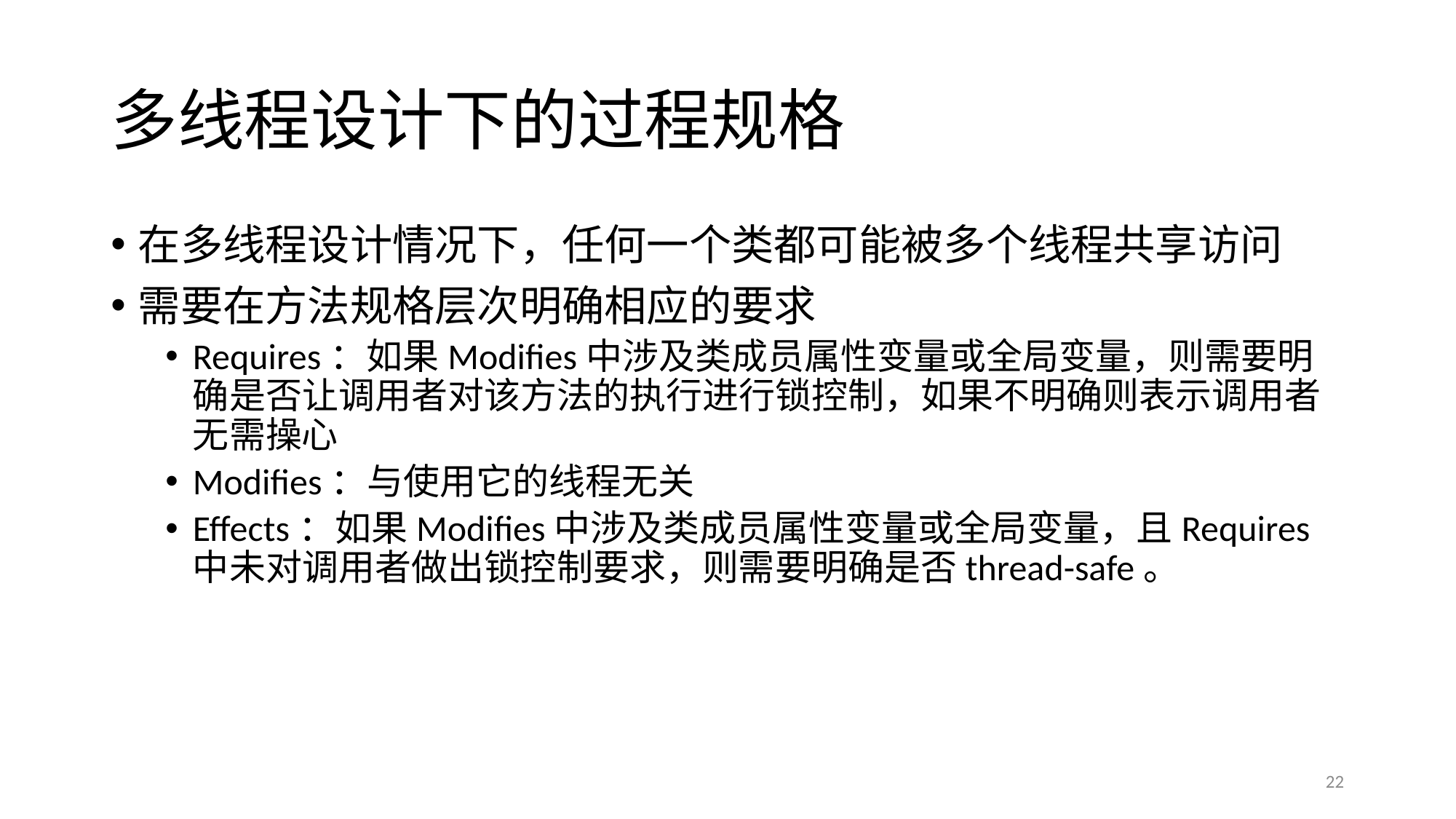

# 多线程设计下的过程规格
在多线程设计情况下，任何一个类都可能被多个线程共享访问
需要在方法规格层次明确相应的要求
Requires：如果Modifies中涉及类成员属性变量或全局变量，则需要明确是否让调用者对该方法的执行进行锁控制，如果不明确则表示调用者无需操心
Modifies：与使用它的线程无关
Effects：如果Modifies中涉及类成员属性变量或全局变量，且Requires中未对调用者做出锁控制要求，则需要明确是否thread-safe。
22